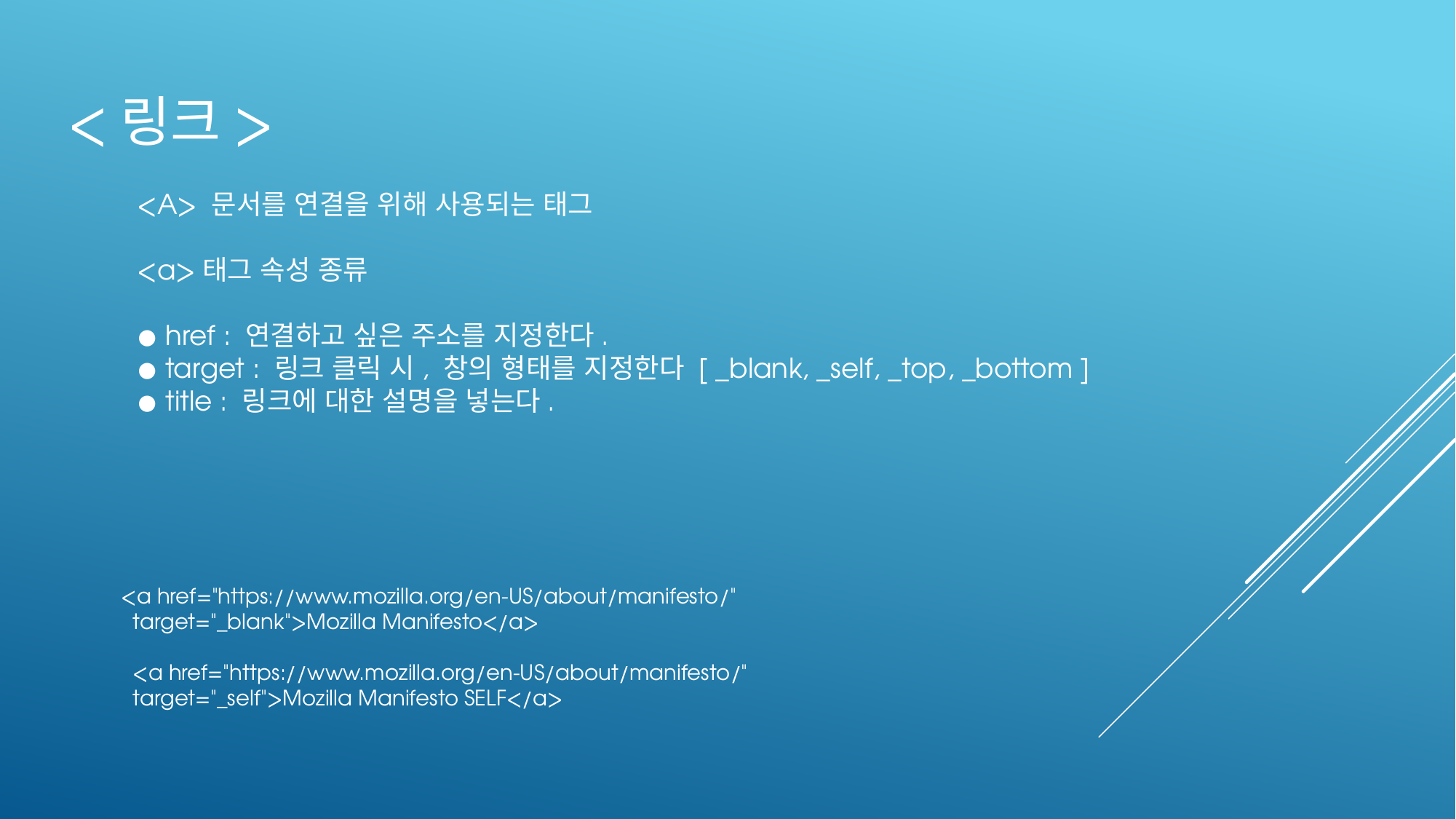

# <링크>
<A> 문서를 연결을 위해 사용되는 태그

<a>태그 속성 종류

● href : 연결하고 싶은 주소를 지정한다.
● target : 링크 클릭 시, 창의 형태를 지정한다 [ _blank, _self, _top, _bottom ]
● title : 링크에 대한 설명을 넣는다.
<a href="https://www.mozilla.org/en-US/about/manifesto/"
  target="_blank">Mozilla Manifesto</a>

  <a href="https://www.mozilla.org/en-US/about/manifesto/"
  target="_self">Mozilla Manifesto SELF</a>